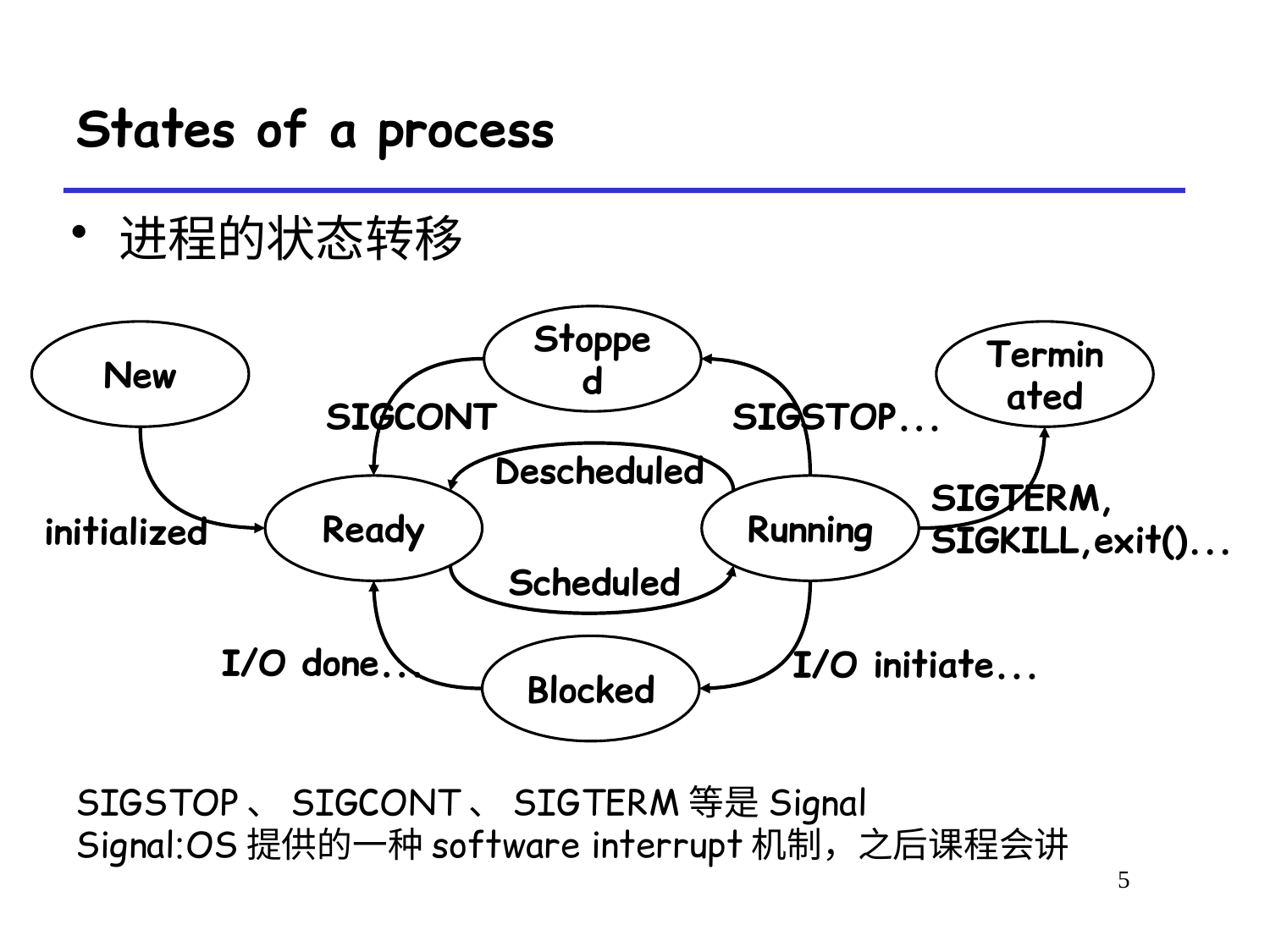

# States of a process
进程的状态转移
Stopped
New
Terminated
SIGCONT
SIGSTOP...
Descheduled
SIGTERM,
SIGKILL,exit()...
Ready
Running
initialized
Scheduled
I/O done...
Blocked
I/O initiate...
SIGSTOP、SIGCONT、SIGTERM等是Signal
Signal:OS提供的一种software interrupt机制，之后课程会讲
5